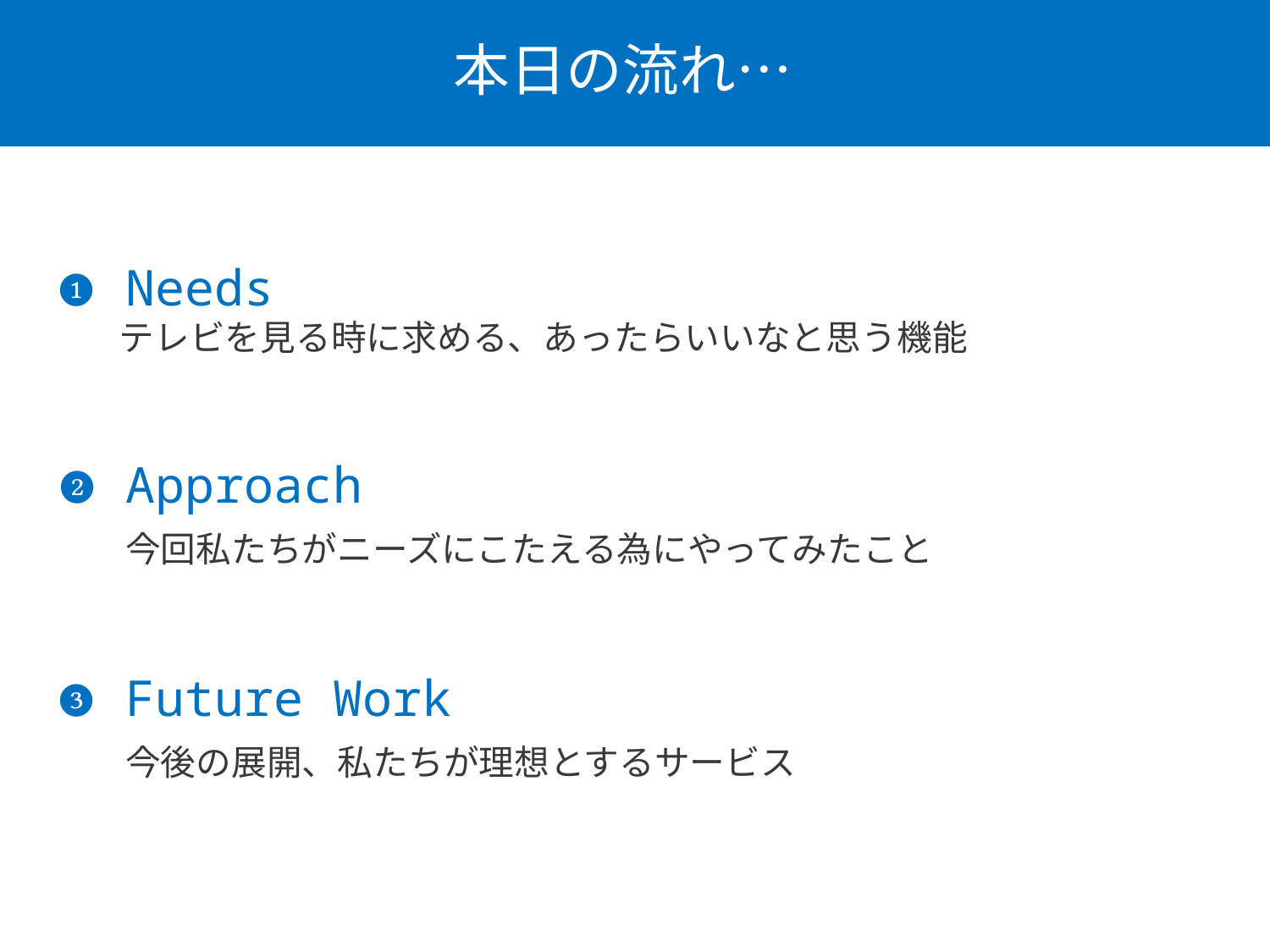

# 本日の流れ…
❶ Needs
　    テレビを見る時に求める、あったらいいなと思う機能
❷ Approach
     今回私たちがニーズにこたえる為にやってみたこと

❸ Future Work
     今後の展開、私たちが理想とするサービス